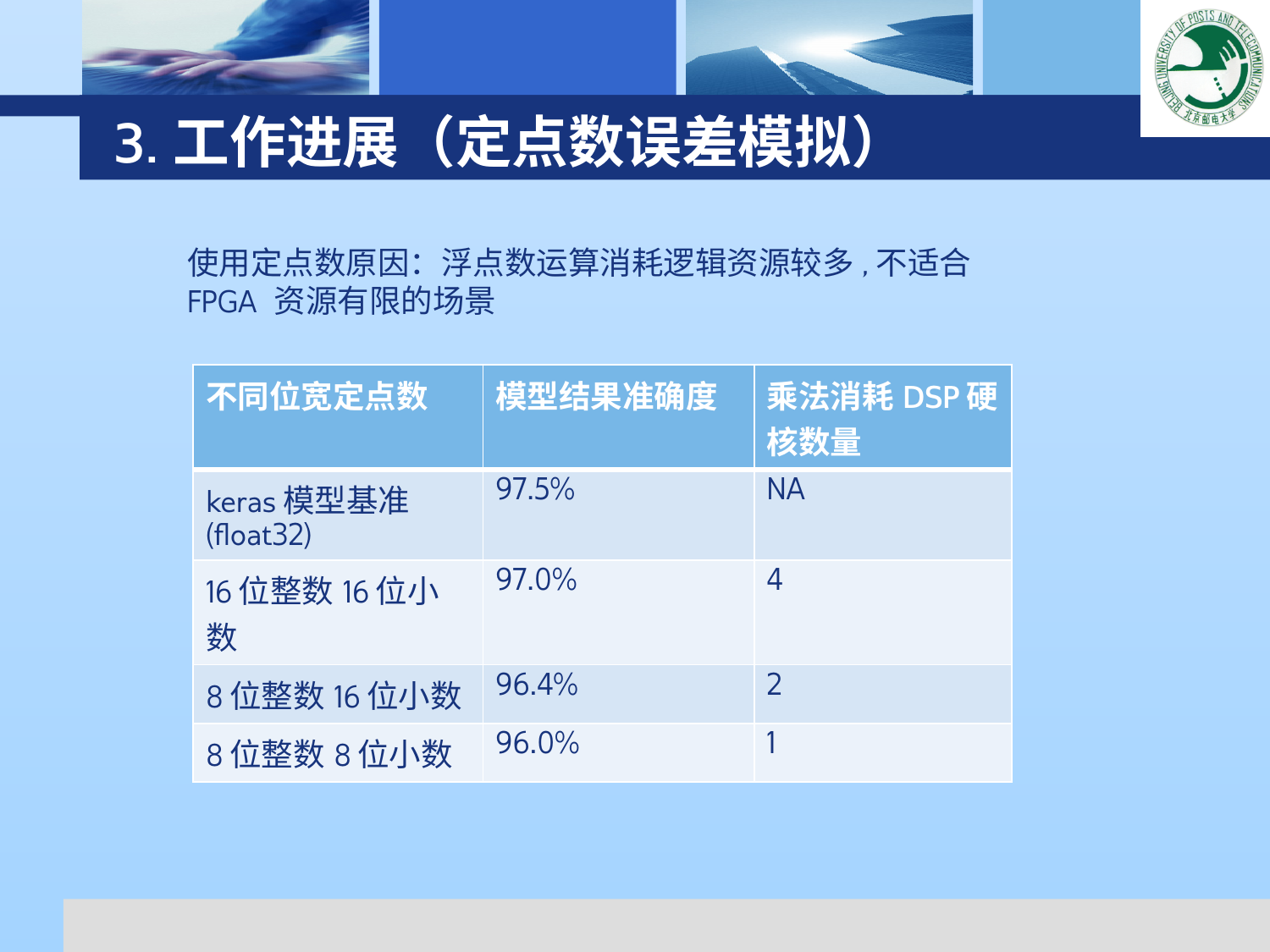

# 3.工作进展（定点数误差模拟）
使用定点数原因：浮点数运算消耗逻辑资源较多,不适合FPGA 资源有限的场景
| 不同位宽定点数 | 模型结果准确度 | 乘法消耗DSP硬核数量 |
| --- | --- | --- |
| keras模型基准(float32) | 97.5% | NA |
| 16位整数16位小数 | 97.0% | 4 |
| 8位整数16位小数 | 96.4% | 2 |
| 8位整数8位小数 | 96.0% | 1 |